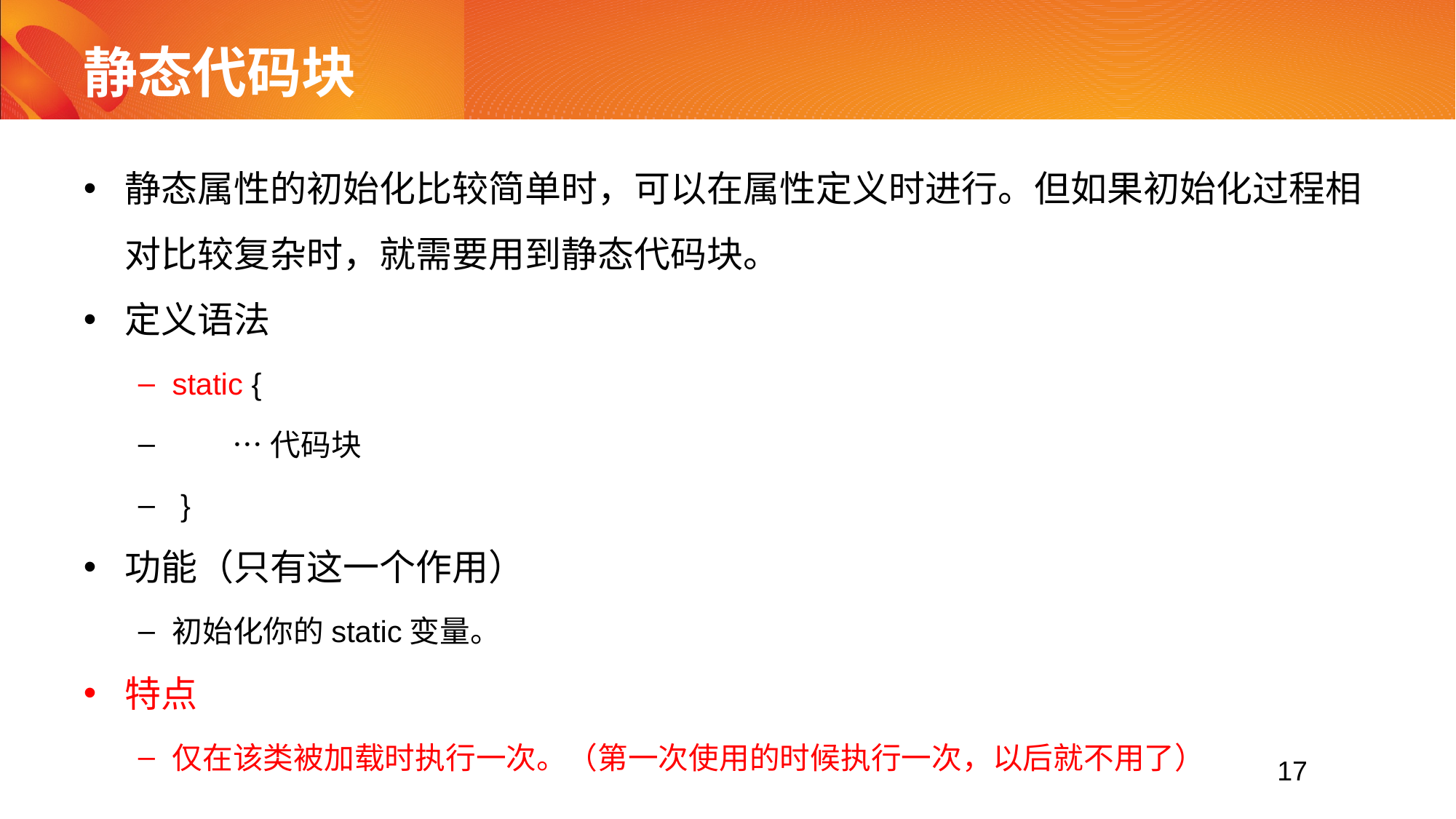

# 静态代码块
静态属性的初始化比较简单时，可以在属性定义时进行。但如果初始化过程相对比较复杂时，就需要用到静态代码块。
定义语法
static {
         …代码块
 }
功能（只有这一个作用）
初始化你的static变量。
特点
仅在该类被加载时执行一次。（第一次使用的时候执行一次，以后就不用了）